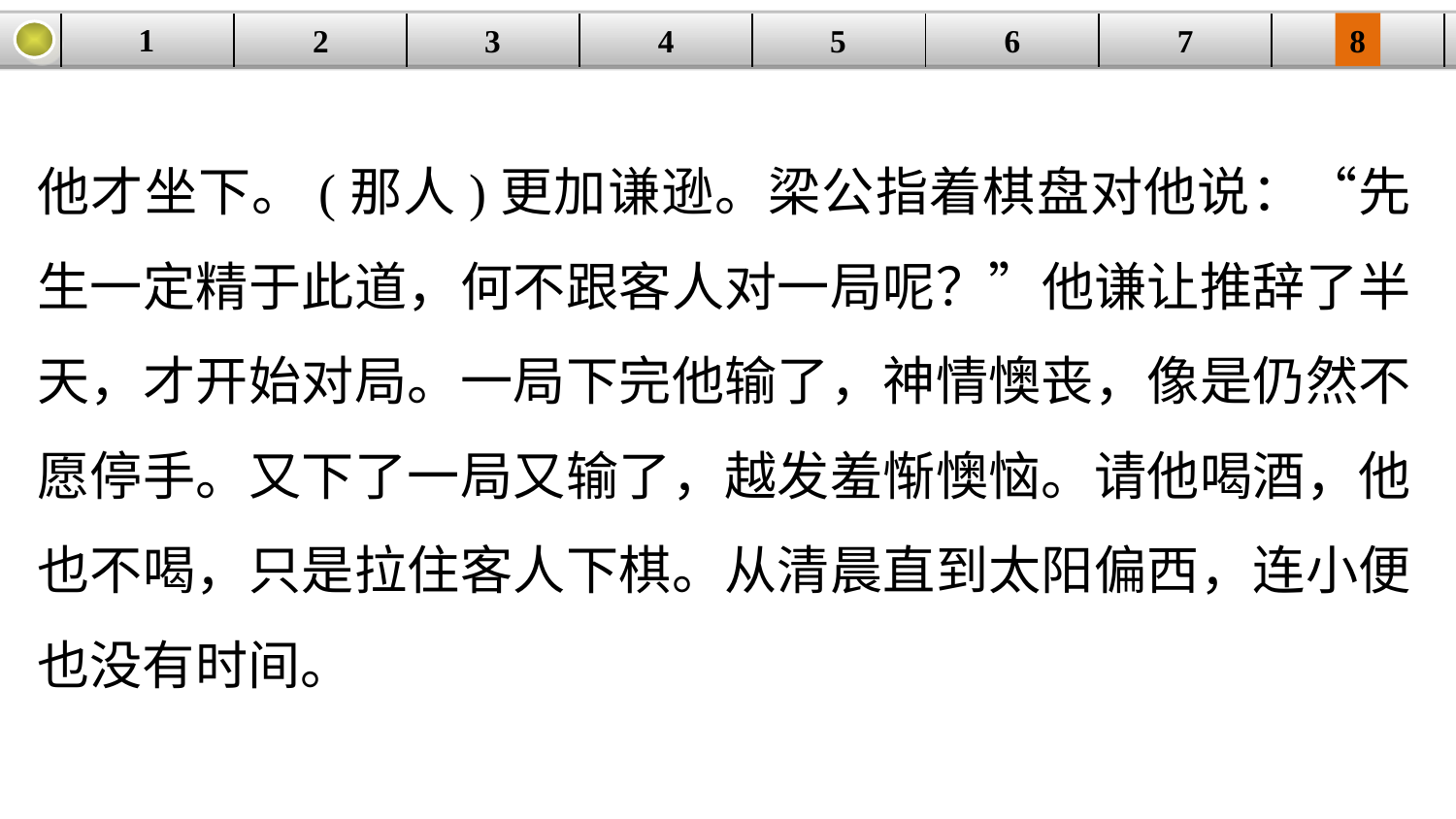

1
3
4
5
6
8
2
|  |  |  |  |  |  |  |  |
| --- | --- | --- | --- | --- | --- | --- | --- |
7

他才坐下。(那人)更加谦逊。梁公指着棋盘对他说：“先生一定精于此道，何不跟客人对一局呢？”他谦让推辞了半天，才开始对局。一局下完他输了，神情懊丧，像是仍然不愿停手。又下了一局又输了，越发羞惭懊恼。请他喝酒，他也不喝，只是拉住客人下棋。从清晨直到太阳偏西，连小便也没有时间。